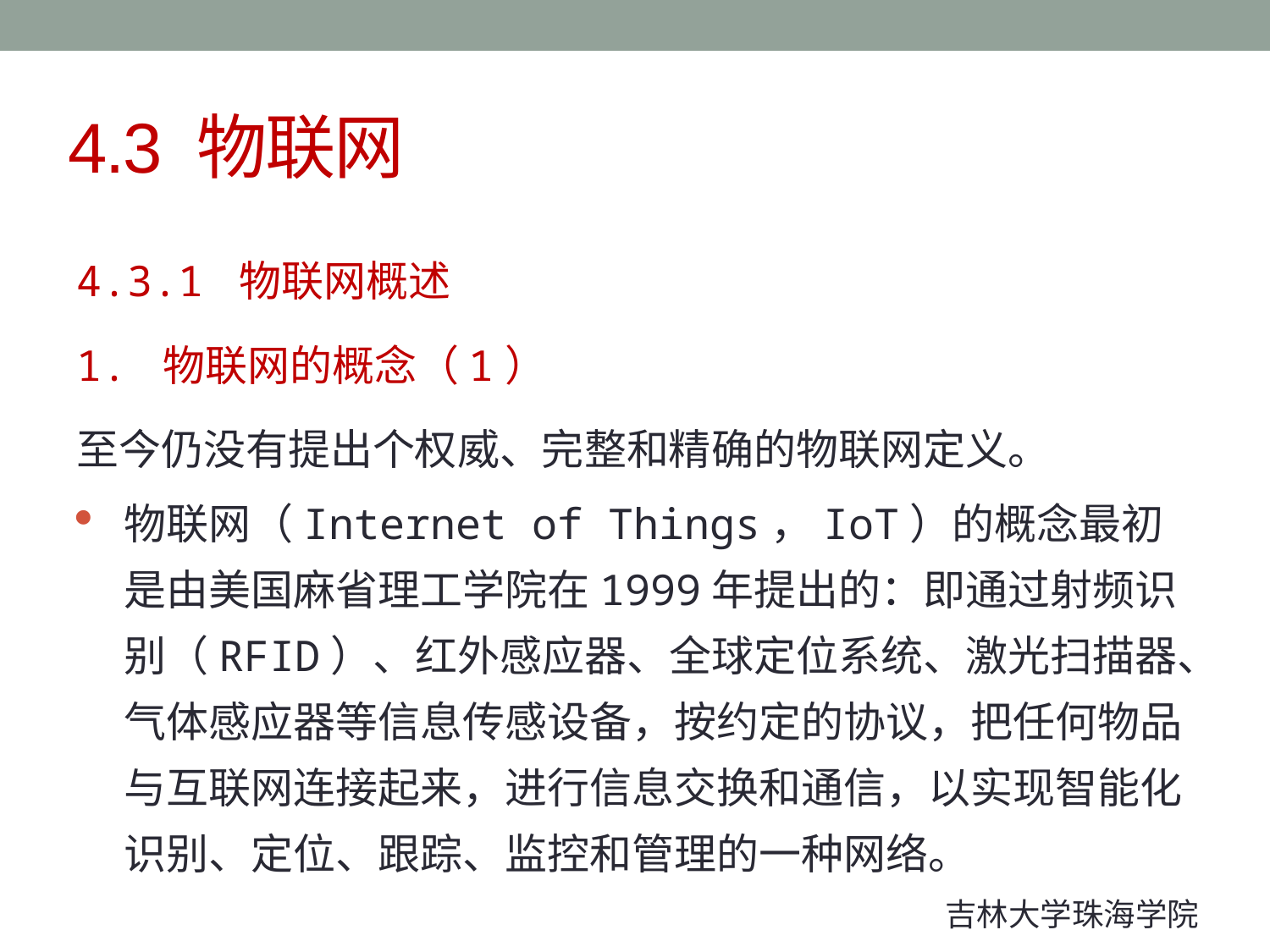

# 4.3 物联网
4.3.1 物联网概述
1. 物联网的概念（1）
至今仍没有提出个权威、完整和精确的物联网定义。
物联网（Internet of Things，IoT）的概念最初是由美国麻省理工学院在1999年提出的：即通过射频识别（RFID）、红外感应器、全球定位系统、激光扫描器、气体感应器等信息传感设备，按约定的协议，把任何物品与互联网连接起来，进行信息交换和通信，以实现智能化识别、定位、跟踪、监控和管理的一种网络。